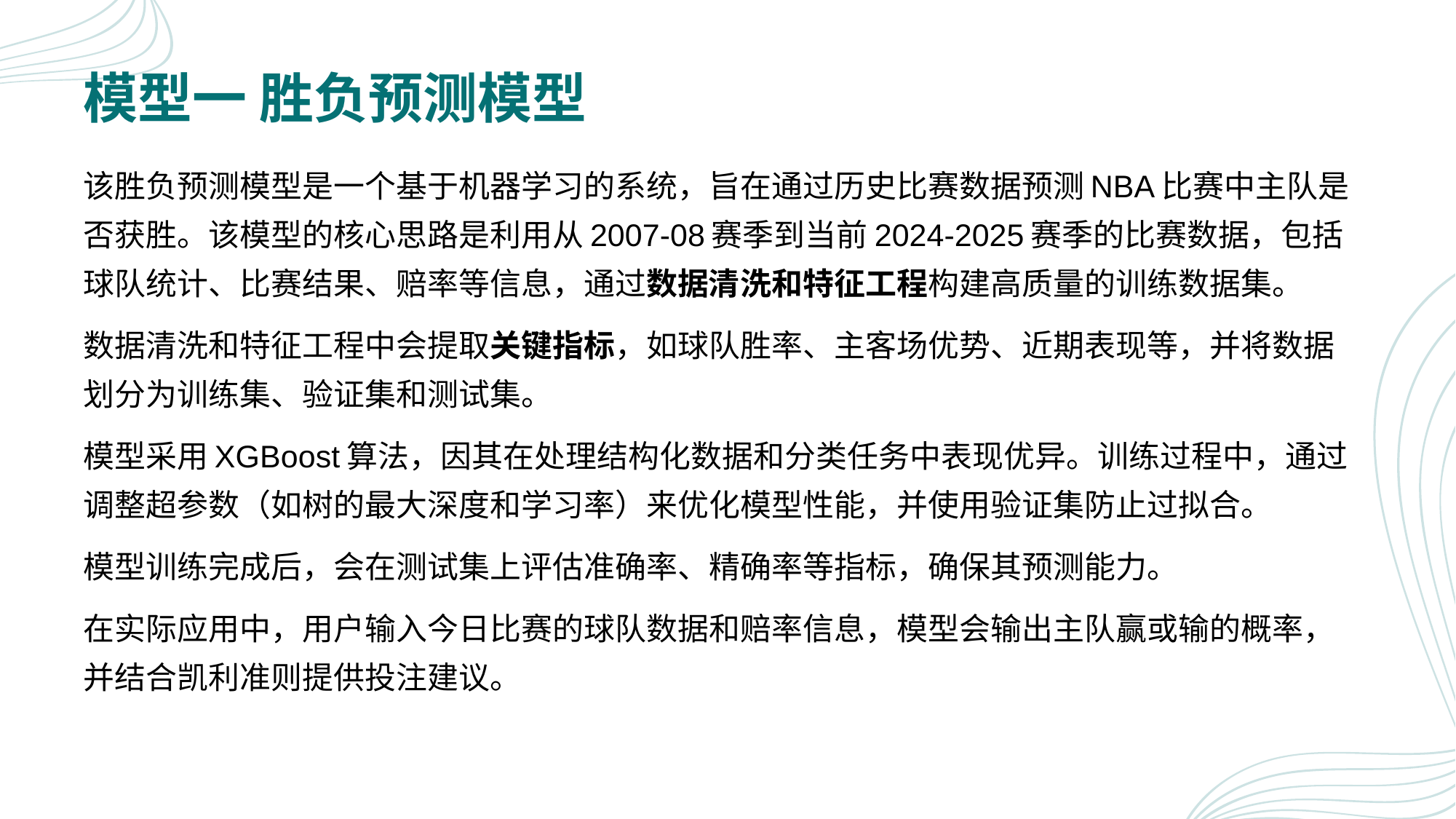

# 模型一 胜负预测模型
该胜负预测模型是一个基于机器学习的系统，旨在通过历史比赛数据预测NBA比赛中主队是否获胜。该模型的核心思路是利用从2007-08赛季到当前2024-2025赛季的比赛数据，包括球队统计、比赛结果、赔率等信息，通过数据清洗和特征工程构建高质量的训练数据集。
数据清洗和特征工程中会提取关键指标，如球队胜率、主客场优势、近期表现等，并将数据划分为训练集、验证集和测试集。
模型采用XGBoost算法，因其在处理结构化数据和分类任务中表现优异。训练过程中，通过调整超参数（如树的最大深度和学习率）来优化模型性能，并使用验证集防止过拟合。
模型训练完成后，会在测试集上评估准确率、精确率等指标，确保其预测能力。
在实际应用中，用户输入今日比赛的球队数据和赔率信息，模型会输出主队赢或输的概率，并结合凯利准则提供投注建议。